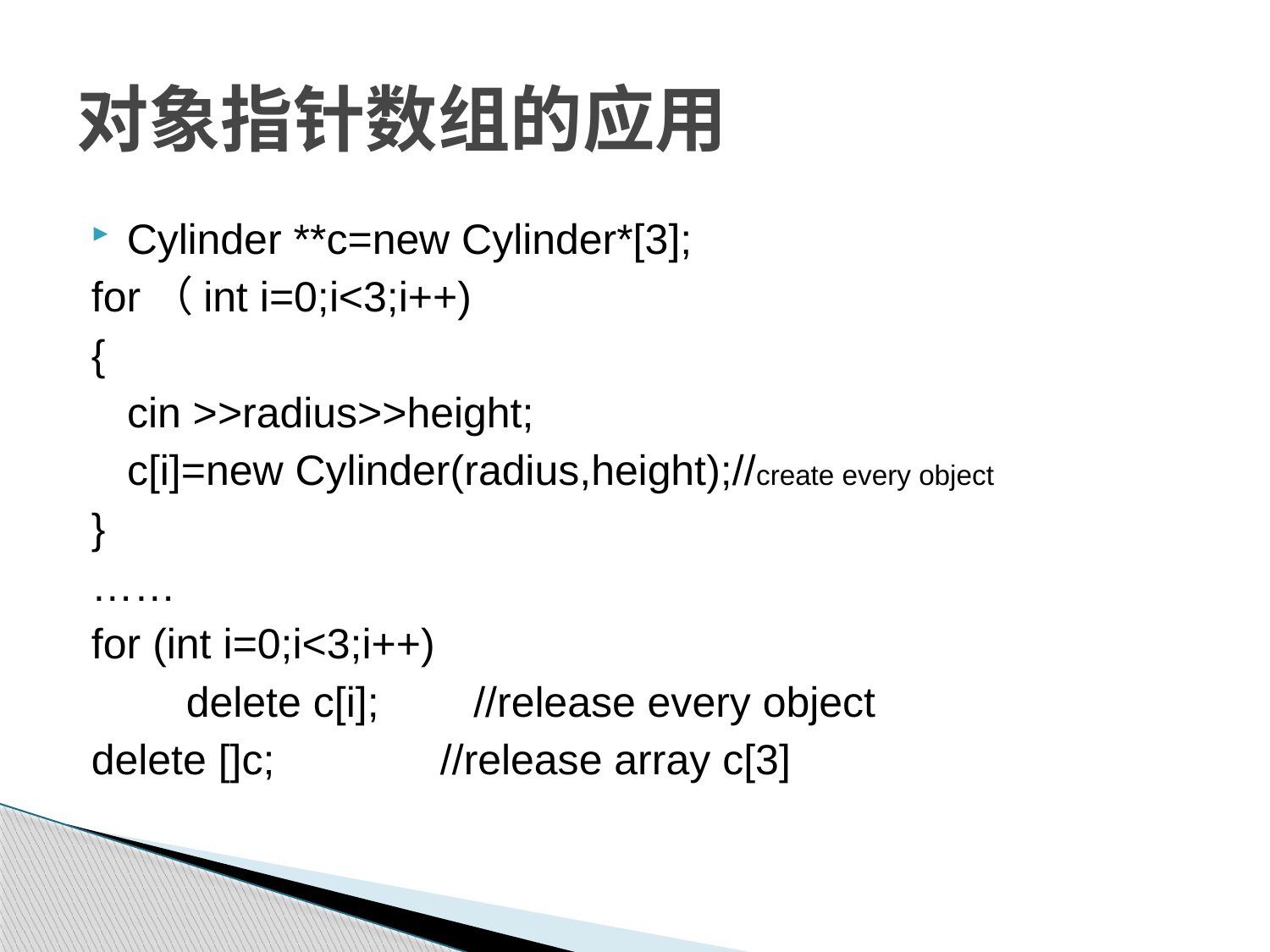

# 对象指针数组的应用
Cylinder **c=new Cylinder*[3];
for（int i=0;i<3;i++)
{
   cin >>radius>>height;
   c[i]=new Cylinder(radius,height);//create every object
}
……
for (int i=0;i<3;i++)
        delete c[i];        //release every object
delete []c;              //release array c[3]